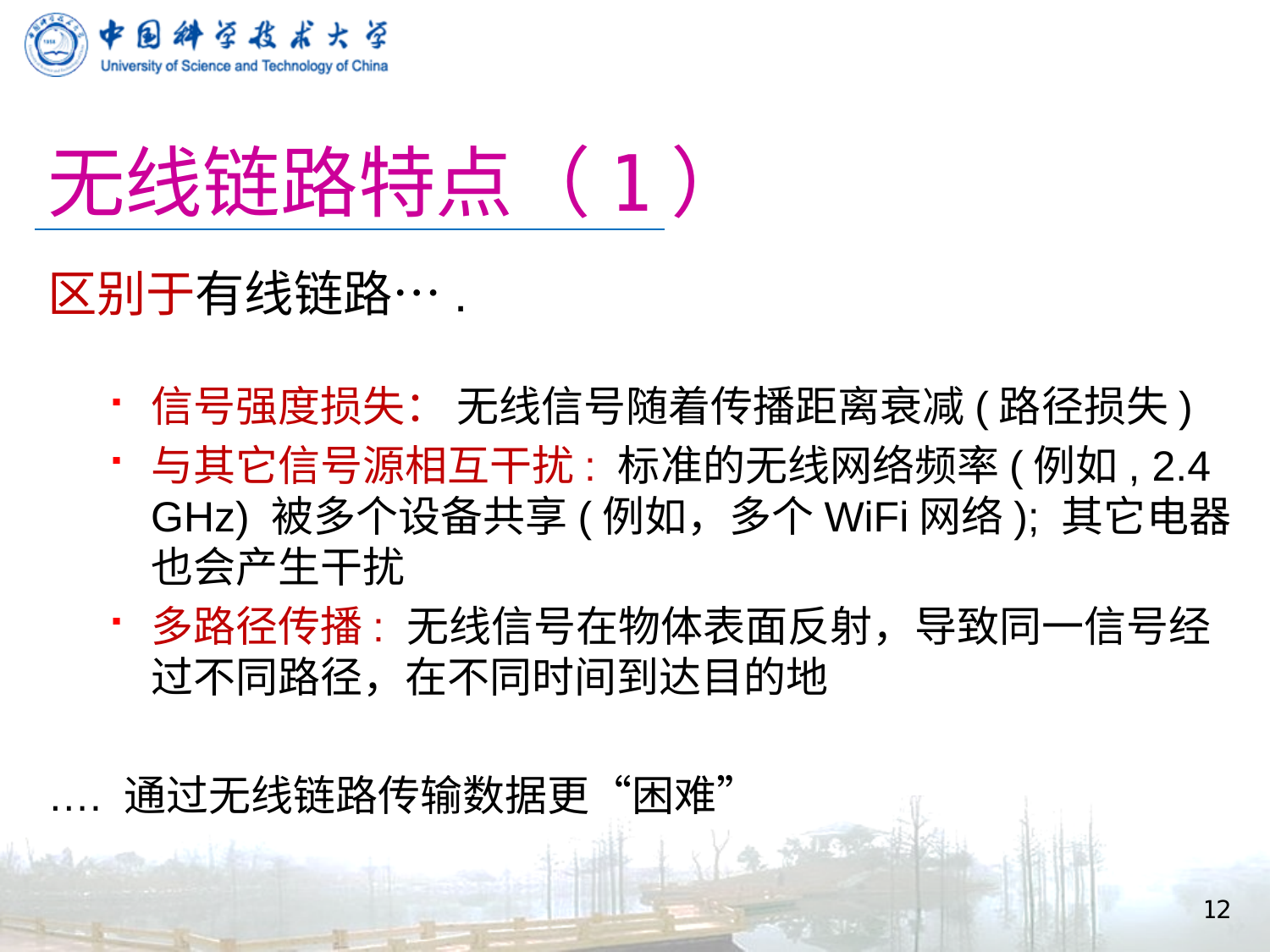

# 无线链路特点（1）
区别于有线链路….

信号强度损失： 无线信号随着传播距离衰减(路径损失)
与其它信号源相互干扰: 标准的无线网络频率(例如, 2.4 GHz) 被多个设备共享(例如，多个WiFi网络); 其它电器也会产生干扰
多路径传播: 无线信号在物体表面反射，导致同一信号经过不同路径，在不同时间到达目的地

…. 通过无线链路传输数据更“困难”

12